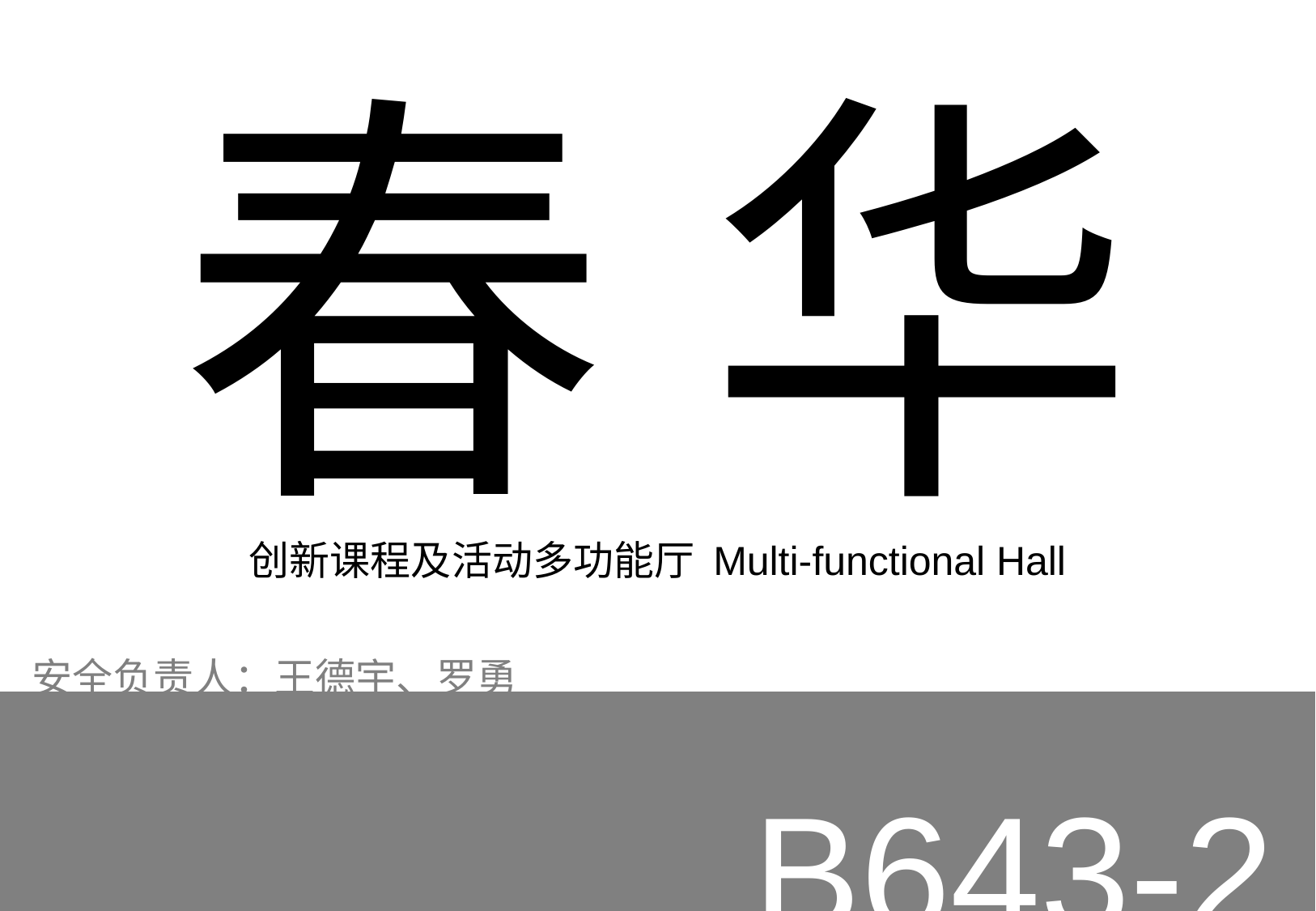

春 华
创新课程及活动多功能厅 Multi-functional Hall
安全负责人：王德宇、罗勇
B643-2